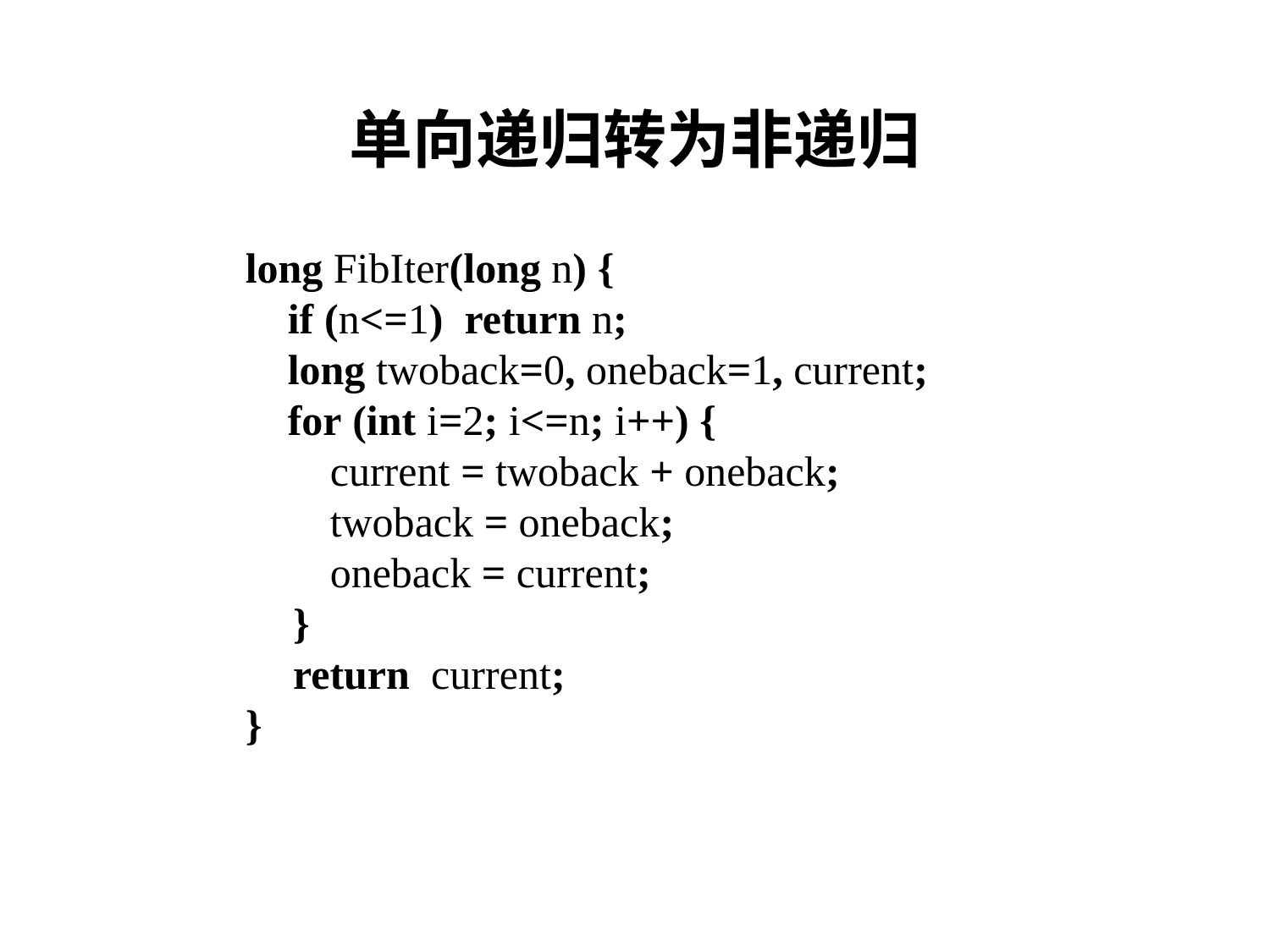

# 单向递归转为非递归
long FibIter(long n) {
    if (n<=1)  return n;
    long twoback=0, oneback=1, current;
    for (int i=2; i<=n; i++) {
        current = twoback + oneback;
        twoback = oneback;
        oneback = current;
	}
	return  current;
}